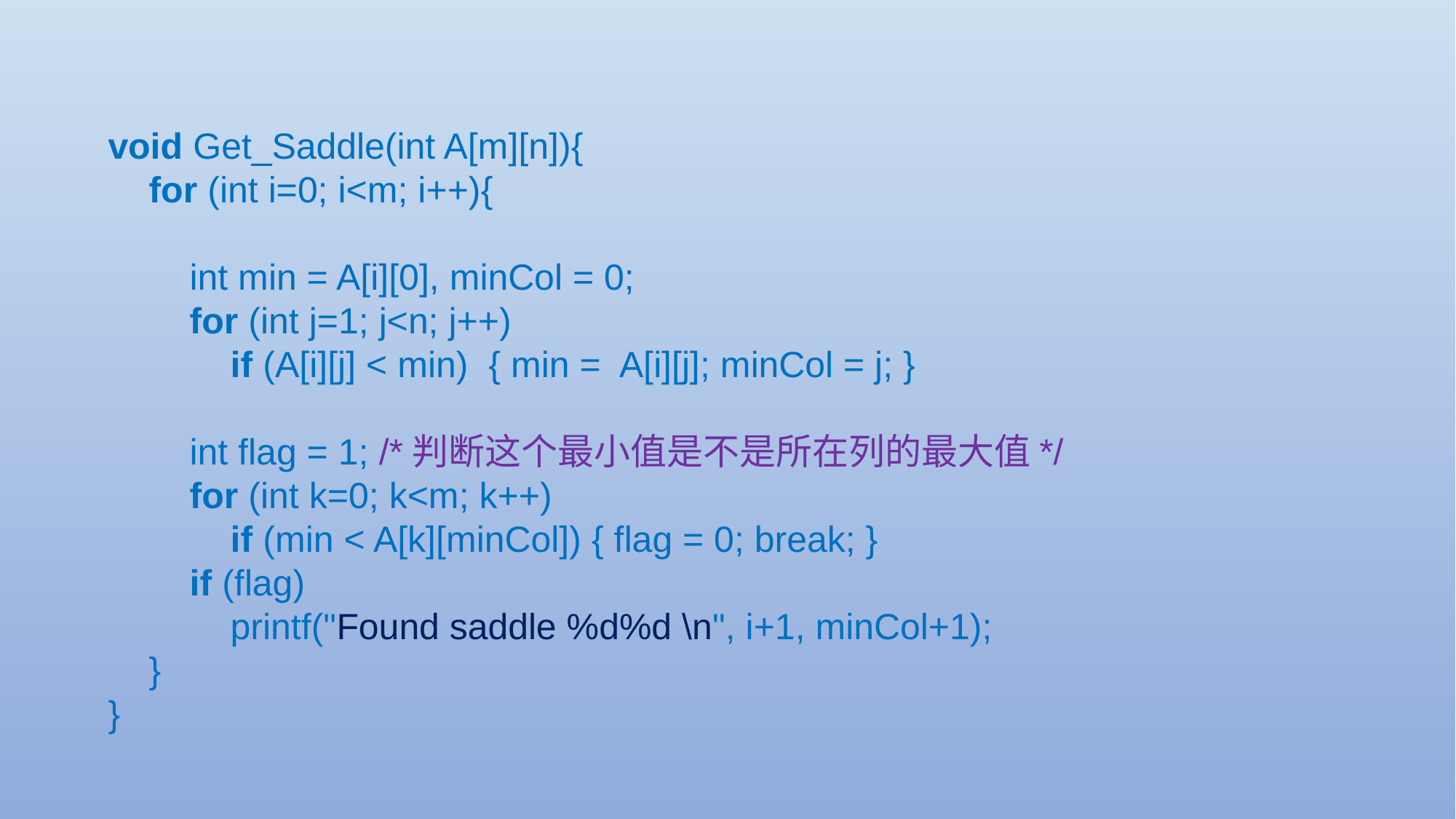

void Get_Saddle(int A[m][n]){
    for (int i=0; i<m; i++){

        int min = A[i][0], minCol = 0;
        for (int j=1; j<n; j++)
            if (A[i][j] < min)  { min =  A[i][j]; minCol = j; }

        int flag = 1; /*判断这个最小值是不是所在列的最大值*/
        for (int k=0; k<m; k++)
            if (min < A[k][minCol]) { flag = 0; break; }
        if (flag)
            printf("Found saddle %d%d \n", i+1, minCol+1);
    }
}